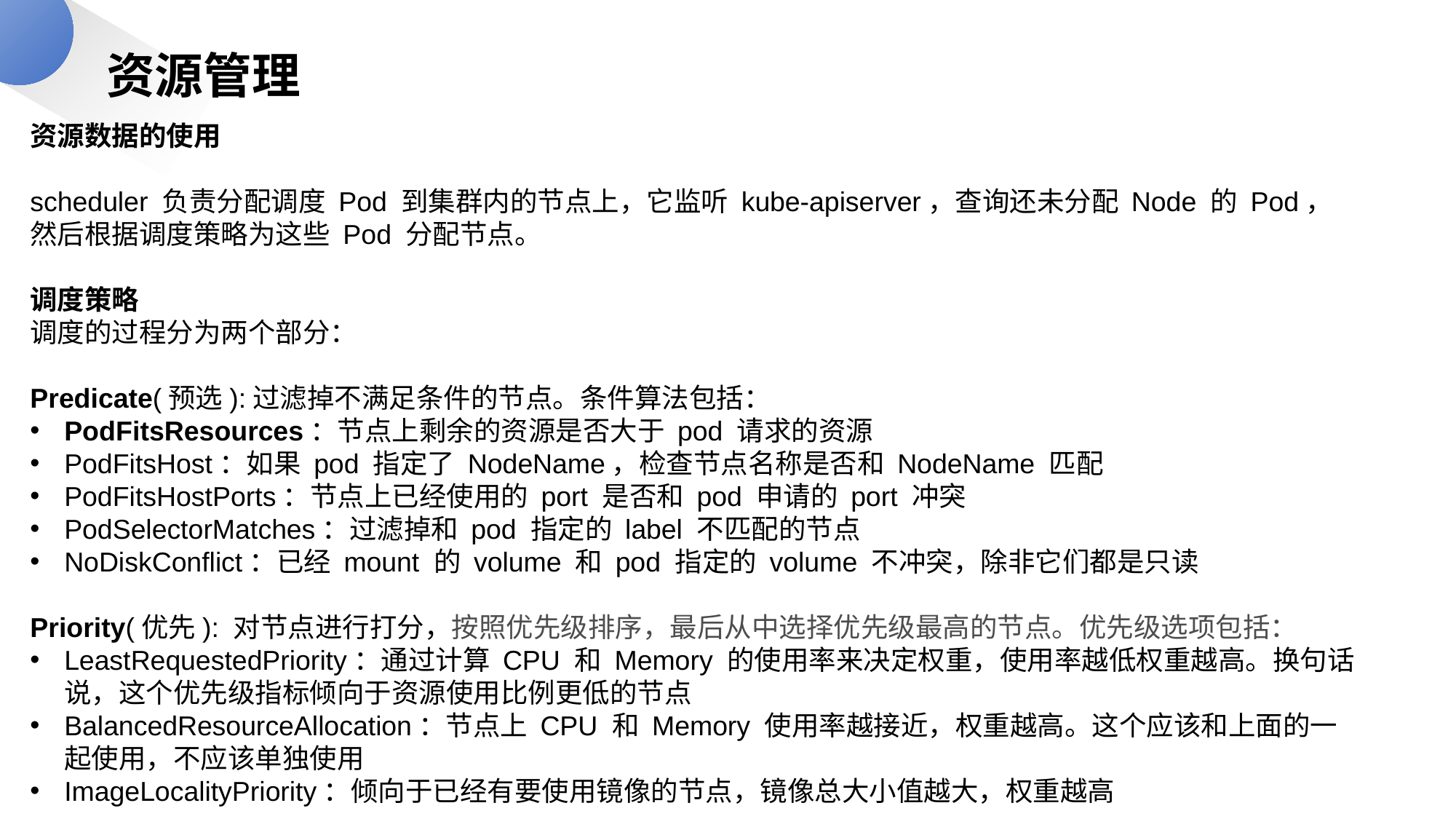

资源管理
资源数据的使用

scheduler 负责分配调度 Pod 到集群内的节点上，它监听 kube-apiserver，查询还未分配 Node 的 Pod，然后根据调度策略为这些 Pod 分配节点。

调度策略
调度的过程分为两个部分：

Predicate(预选):过滤掉不满足条件的节点。条件算法包括：
PodFitsResources：节点上剩余的资源是否大于 pod 请求的资源
PodFitsHost：如果 pod 指定了 NodeName，检查节点名称是否和 NodeName 匹配
PodFitsHostPorts：节点上已经使用的 port 是否和 pod 申请的 port 冲突
PodSelectorMatches：过滤掉和 pod 指定的 label 不匹配的节点
NoDiskConflict：已经 mount 的 volume 和 pod 指定的 volume 不冲突，除非它们都是只读

Priority(优先): 对节点进行打分，按照优先级排序，最后从中选择优先级最高的节点。优先级选项包括：
LeastRequestedPriority：通过计算 CPU 和 Memory 的使用率来决定权重，使用率越低权重越高。换句话说，这个优先级指标倾向于资源使用比例更低的节点
BalancedResourceAllocation：节点上 CPU 和 Memory 使用率越接近，权重越高。这个应该和上面的一起使用，不应该单独使用
ImageLocalityPriority：倾向于已经有要使用镜像的节点，镜像总大小值越大，权重越高